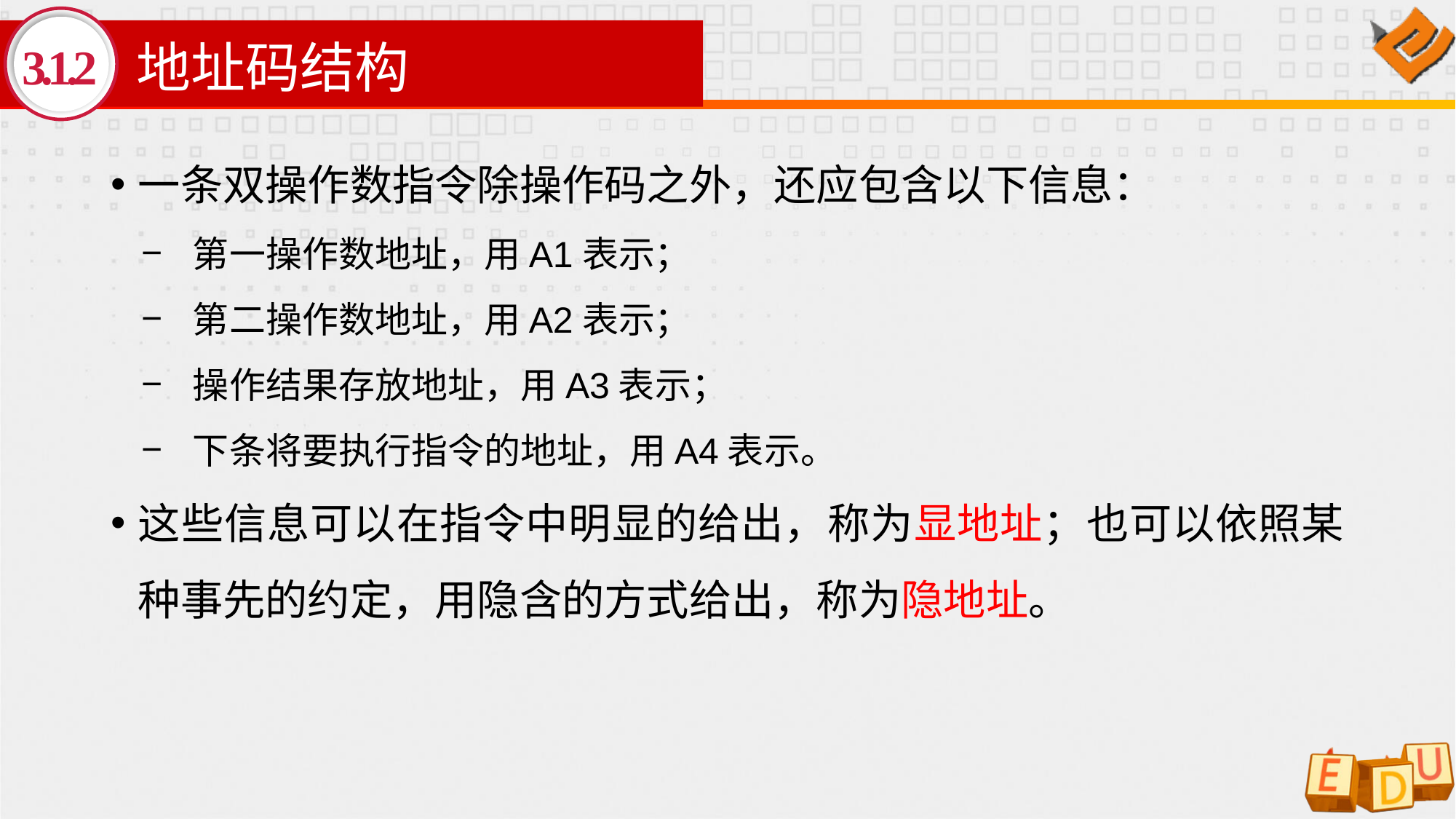

# 地址码结构
3.1.2
一条双操作数指令除操作码之外，还应包含以下信息：
第一操作数地址，用A1表示；
第二操作数地址，用A2表示；
操作结果存放地址，用A3表示；
下条将要执行指令的地址，用A4表示。
这些信息可以在指令中明显的给出，称为显地址；也可以依照某种事先的约定，用隐含的方式给出，称为隐地址。